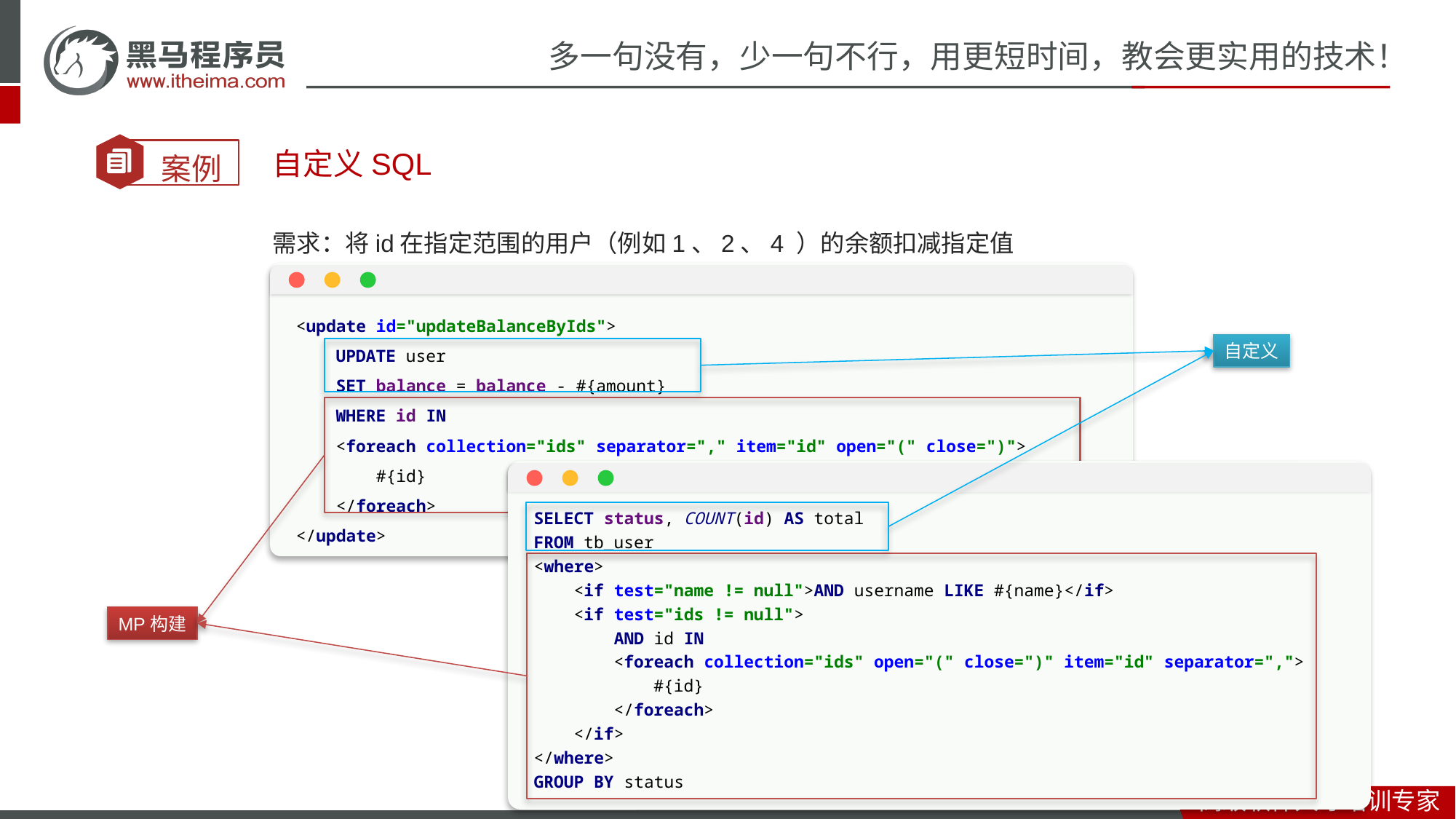

自定义SQL
需求：将id在指定范围的用户（例如1、2、4 ）的余额扣减指定值

<update id="updateBalanceByIds">
    UPDATE user
    SET balance = balance - #{amount}
    WHERE id IN
    <foreach collection="ids" separator="," item="id" open="(" close=")">
        #{id}
    </foreach>
</update>
自定义

SELECT status, COUNT(id) AS total
FROM tb_user
<where>
    <if test="name != null">AND username LIKE #{name}</if>
    <if test="ids != null">
        AND id IN
        <foreach collection="ids" open="(" close=")" item="id" separator=",">
            #{id}
        </foreach>
    </if>
</where>
GROUP BY status

@Test
void testUpdateWrapper() {
    List<Long> ids = List.of(1L, 2L, 4L);
    UpdateWrapper<User> wrapper = new UpdateWrapper<User>()
            .setSql("balance = balance - 200")
            .in("id", ids);
    userMapper.update(null, wrapper);
}

MP构建